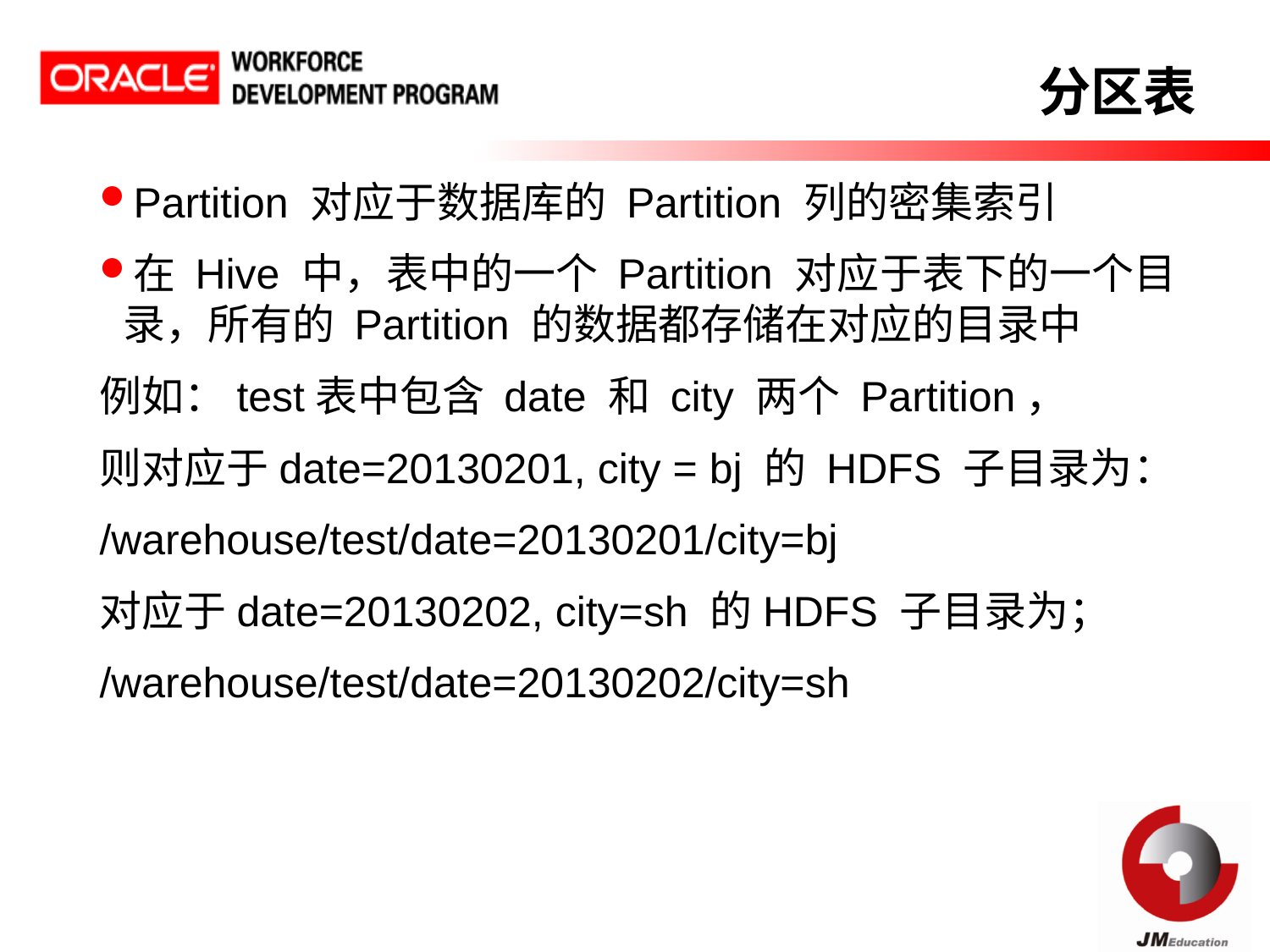

分区表
Partition 对应于数据库的 Partition 列的密集索引
在 Hive 中，表中的一个 Partition 对应于表下的一个目录，所有的 Partition 的数据都存储在对应的目录中
例如：test表中包含 date 和 city 两个 Partition，
则对应于date=20130201, city = bj 的 HDFS 子目录为：
/warehouse/test/date=20130201/city=bj
对应于date=20130202, city=sh 的HDFS 子目录为；
/warehouse/test/date=20130202/city=sh